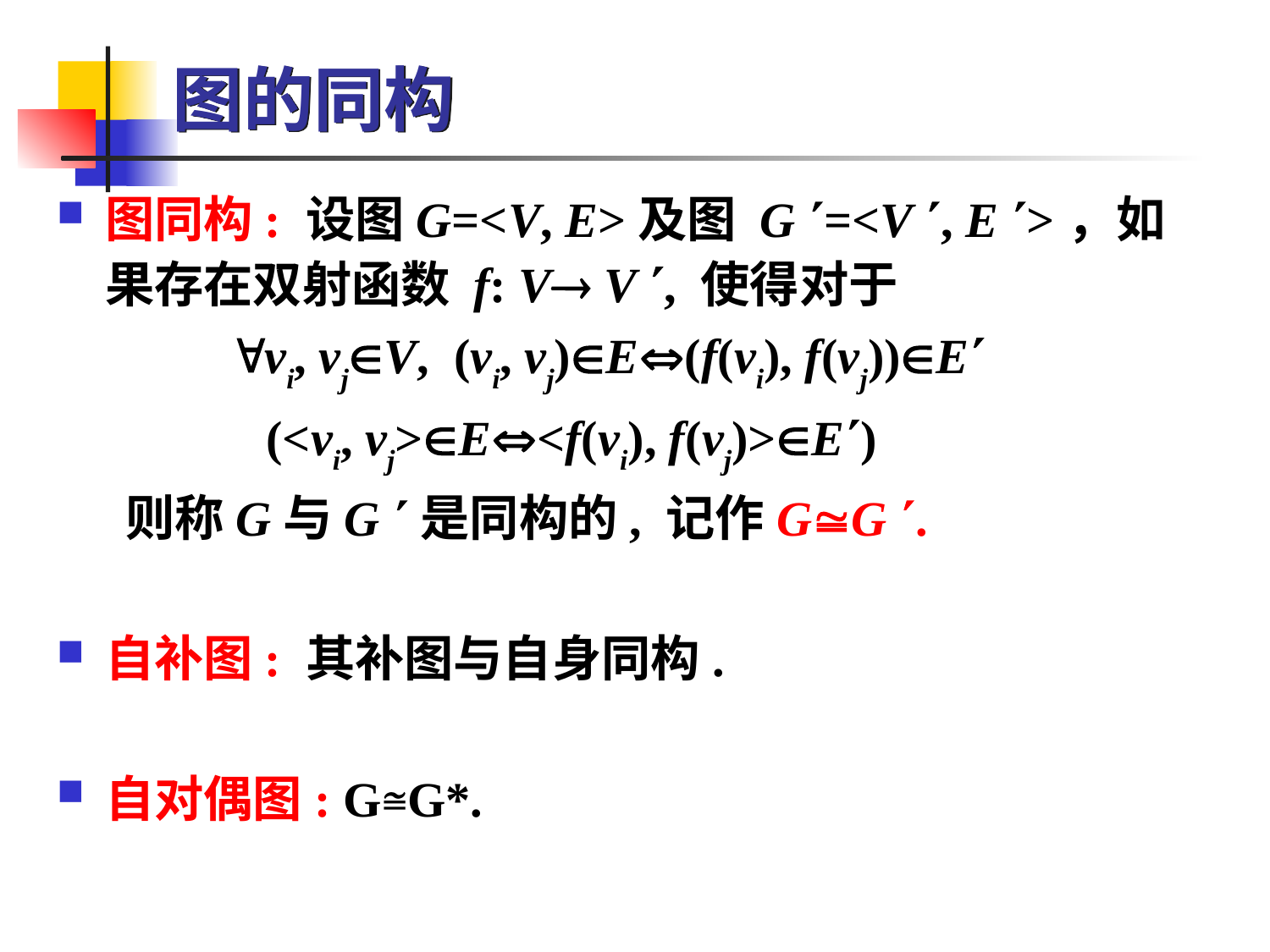

# 图的同构
图同构: 设图G=<V, E>及图 G ′=<V ′, E ′>，如果存在双射函数 f: V→ V ′, 使得对于
              ∀vi, vj∈V,  (vi, vj)∈E⇔(f(vi), f(vj))∈E′
                             (<vi, vj>∈E⇔<f(vi), f(vj)>∈E′)
     则称G与G ′是同构的, 记作G≅G ′.

自补图: 其补图与自身同构.

自对偶图: G≅G*.